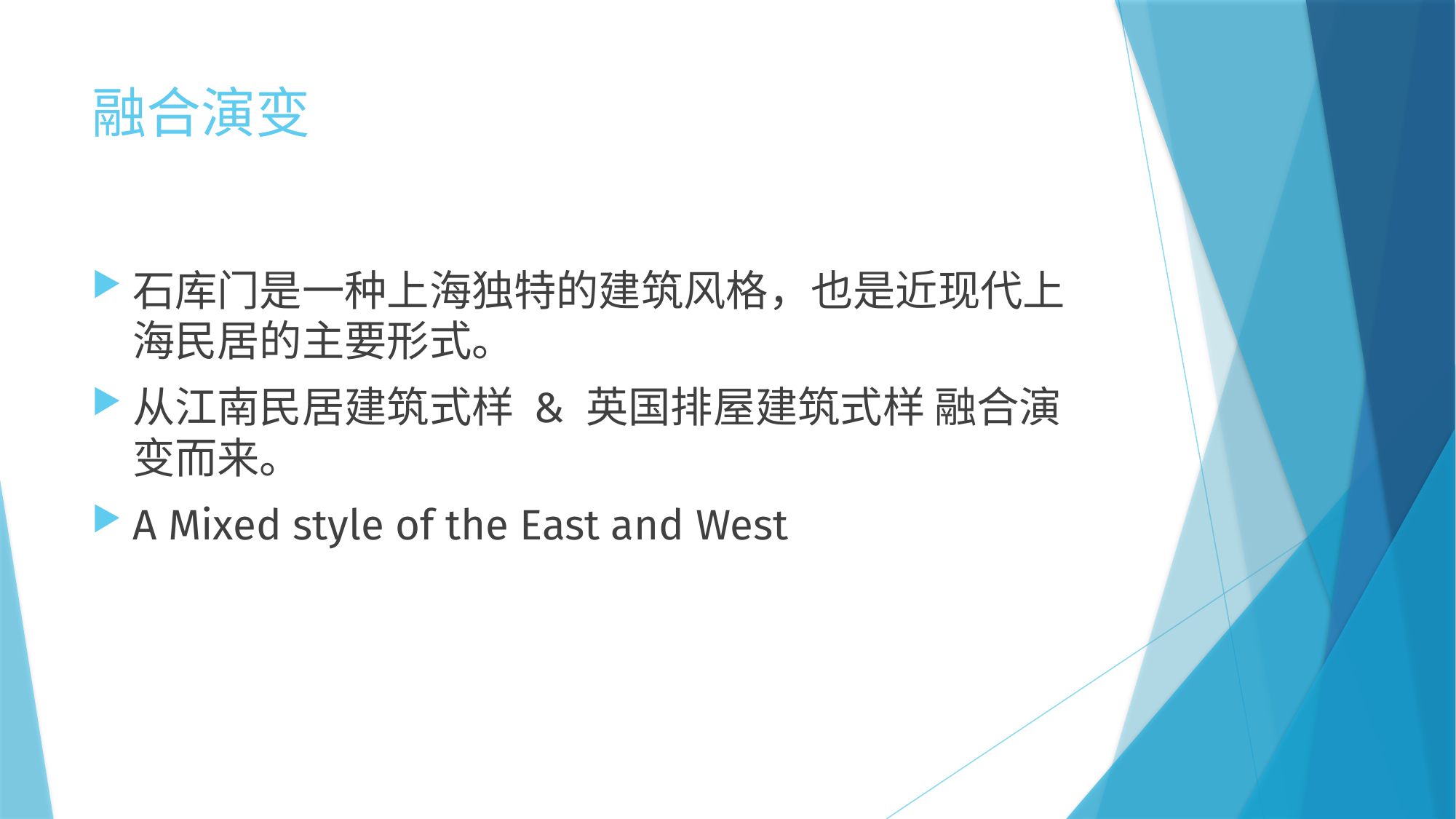

# 融合演变
石库门是一种上海独特的建筑风格，也是近现代上海民居的主要形式。
从江南民居建筑式样 & 英国排屋建筑式样 融合演变而来。
A Mixed style of the East and West